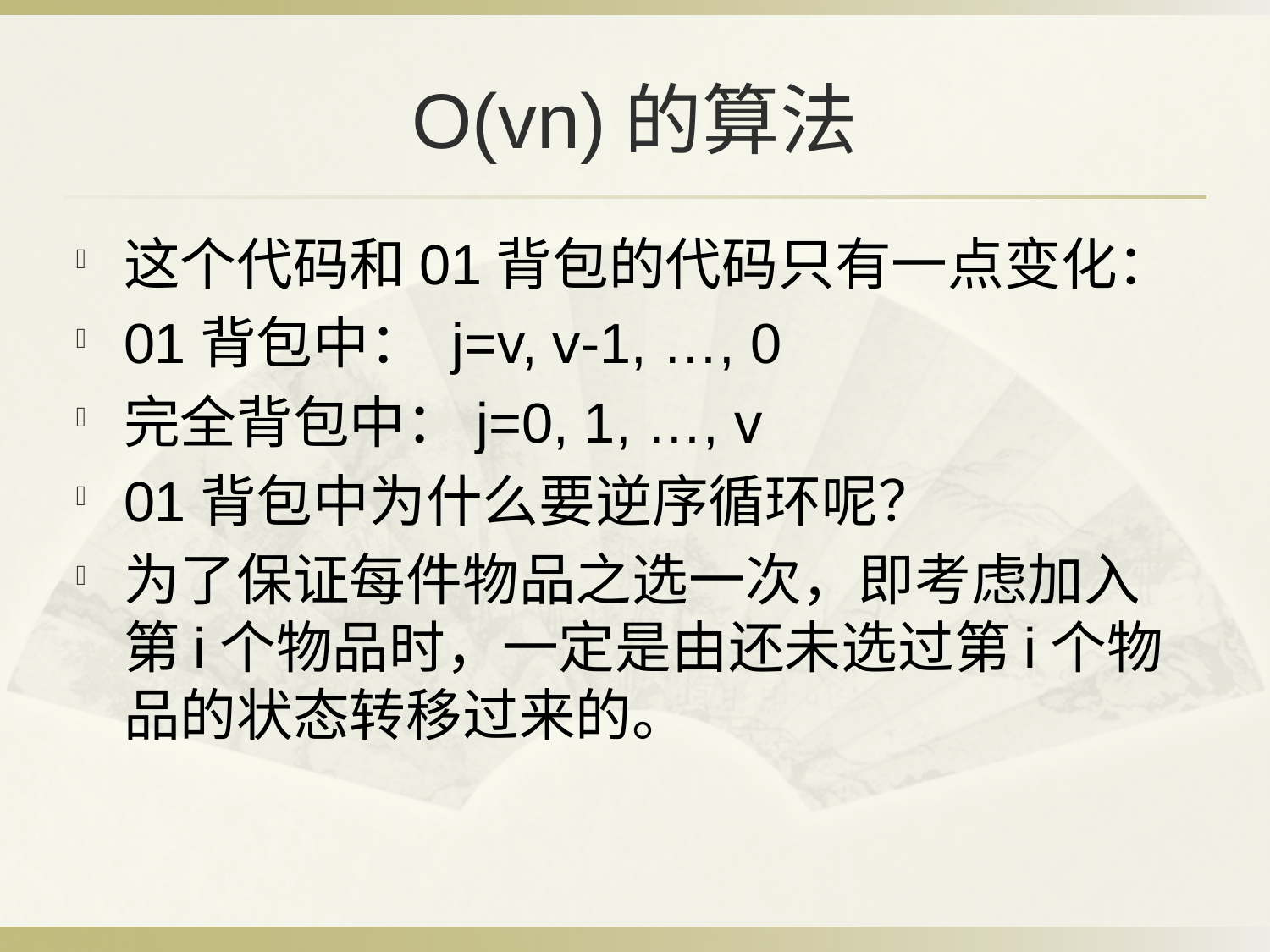

# O(vn)的算法
这个代码和01背包的代码只有一点变化：
01背包中： j=v, v-1, …, 0
完全背包中：j=0, 1, …, v
01背包中为什么要逆序循环呢？
为了保证每件物品之选一次，即考虑加入第i个物品时，一定是由还未选过第i个物品的状态转移过来的。